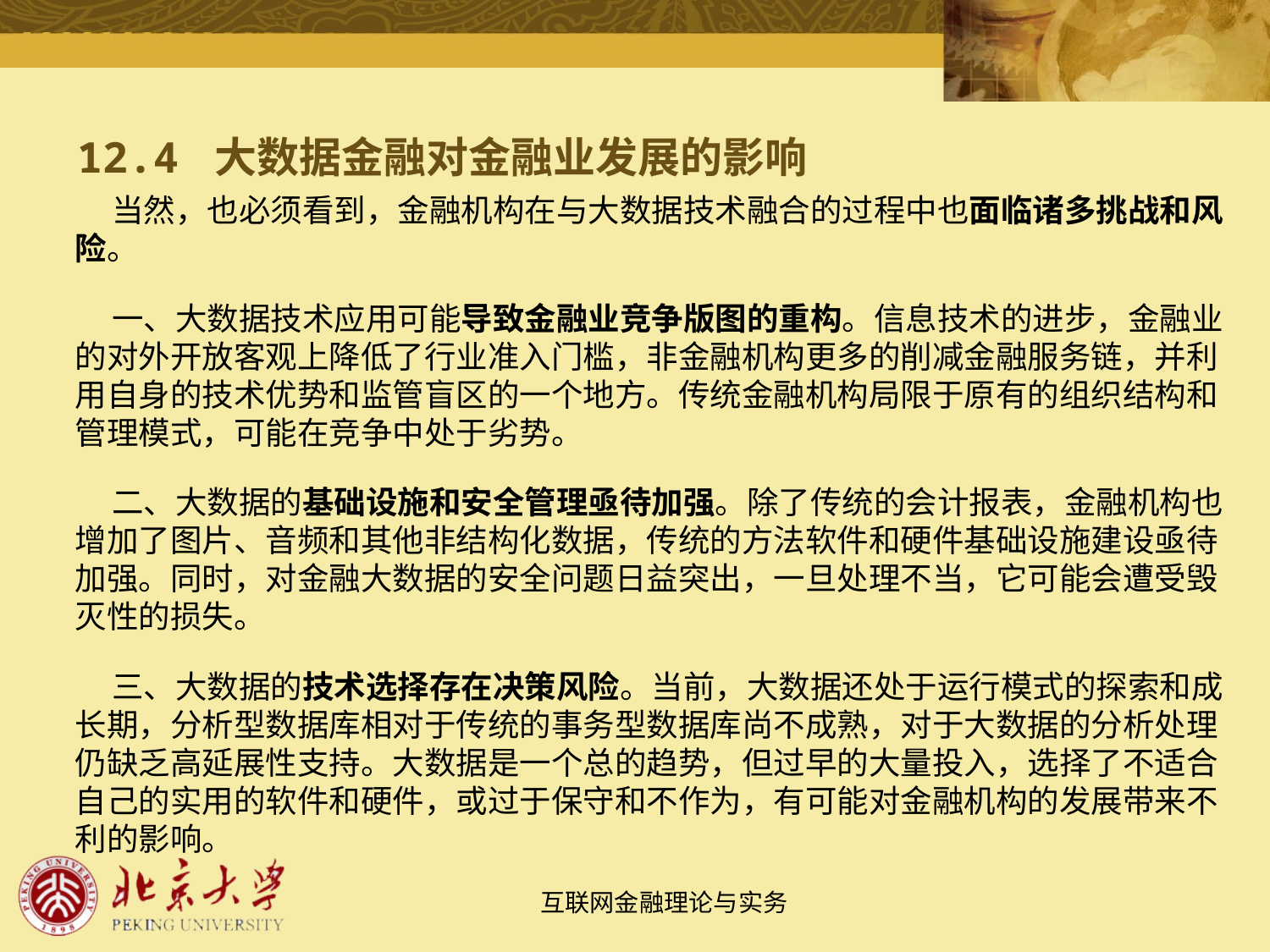

# 12.4 大数据金融对金融业发展的影响
    当然，也必须看到，金融机构在与大数据技术融合的过程中也面临诸多挑战和风险。
    一、大数据技术应用可能导致金融业竞争版图的重构。信息技术的进步，金融业的对外开放客观上降低了行业准入门槛，非金融机构更多的削减金融服务链，并利用自身的技术优势和监管盲区的一个地方。传统金融机构局限于原有的组织结构和管理模式，可能在竞争中处于劣势。
    二、大数据的基础设施和安全管理亟待加强。除了传统的会计报表，金融机构也增加了图片、音频和其他非结构化数据，传统的方法软件和硬件基础设施建设亟待加强。同时，对金融大数据的安全问题日益突出，一旦处理不当，它可能会遭受毁灭性的损失。
    三、大数据的技术选择存在决策风险。当前，大数据还处于运行模式的探索和成长期，分析型数据库相对于传统的事务型数据库尚不成熟，对于大数据的分析处理仍缺乏高延展性支持。大数据是一个总的趋势，但过早的大量投入，选择了不适合自己的实用的软件和硬件，或过于保守和不作为，有可能对金融机构的发展带来不利的影响。
29